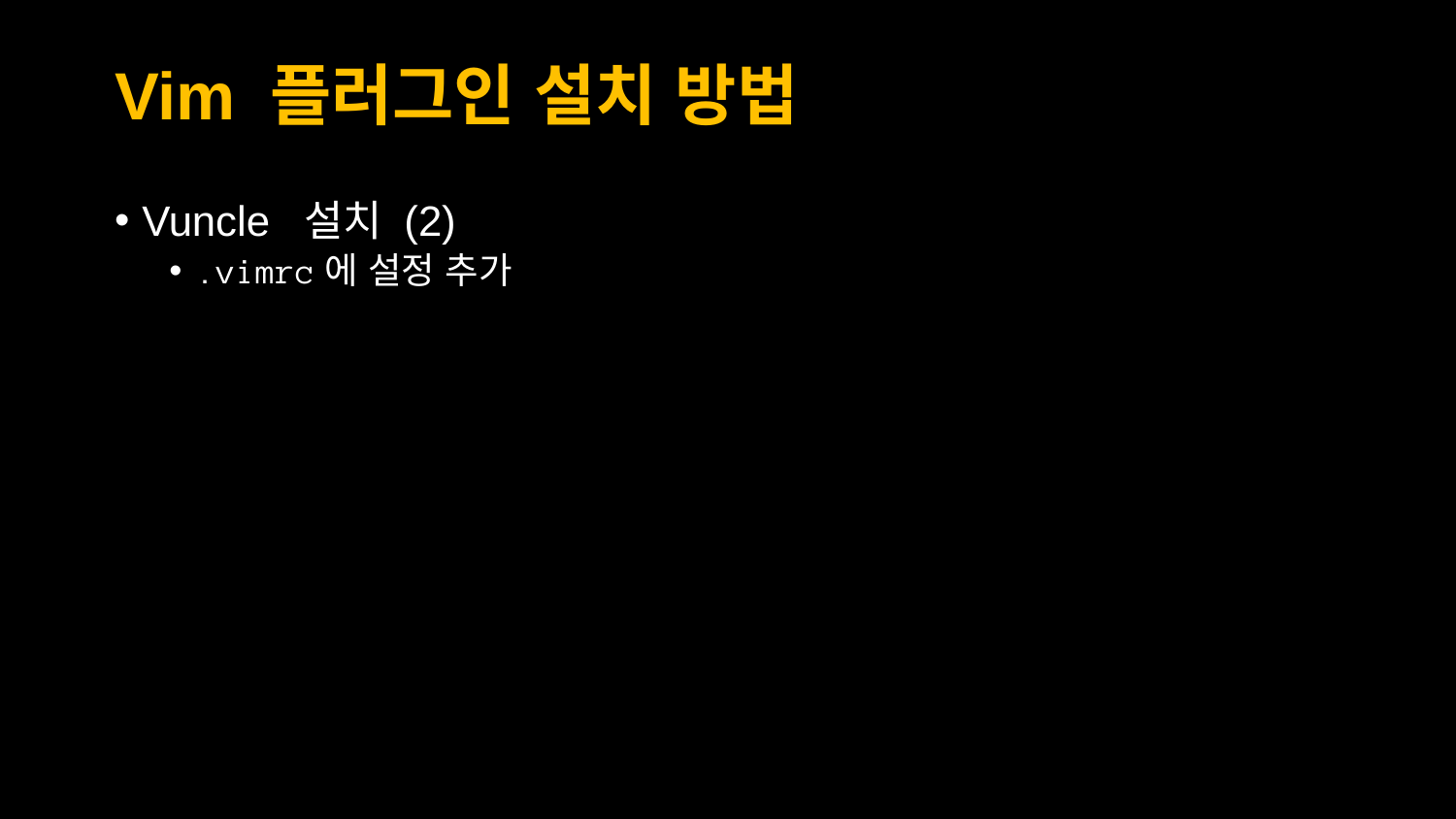

# Vim 플러그인 설치 방법
Vuncle  설치 (2)
.vimrc에 설정 추가